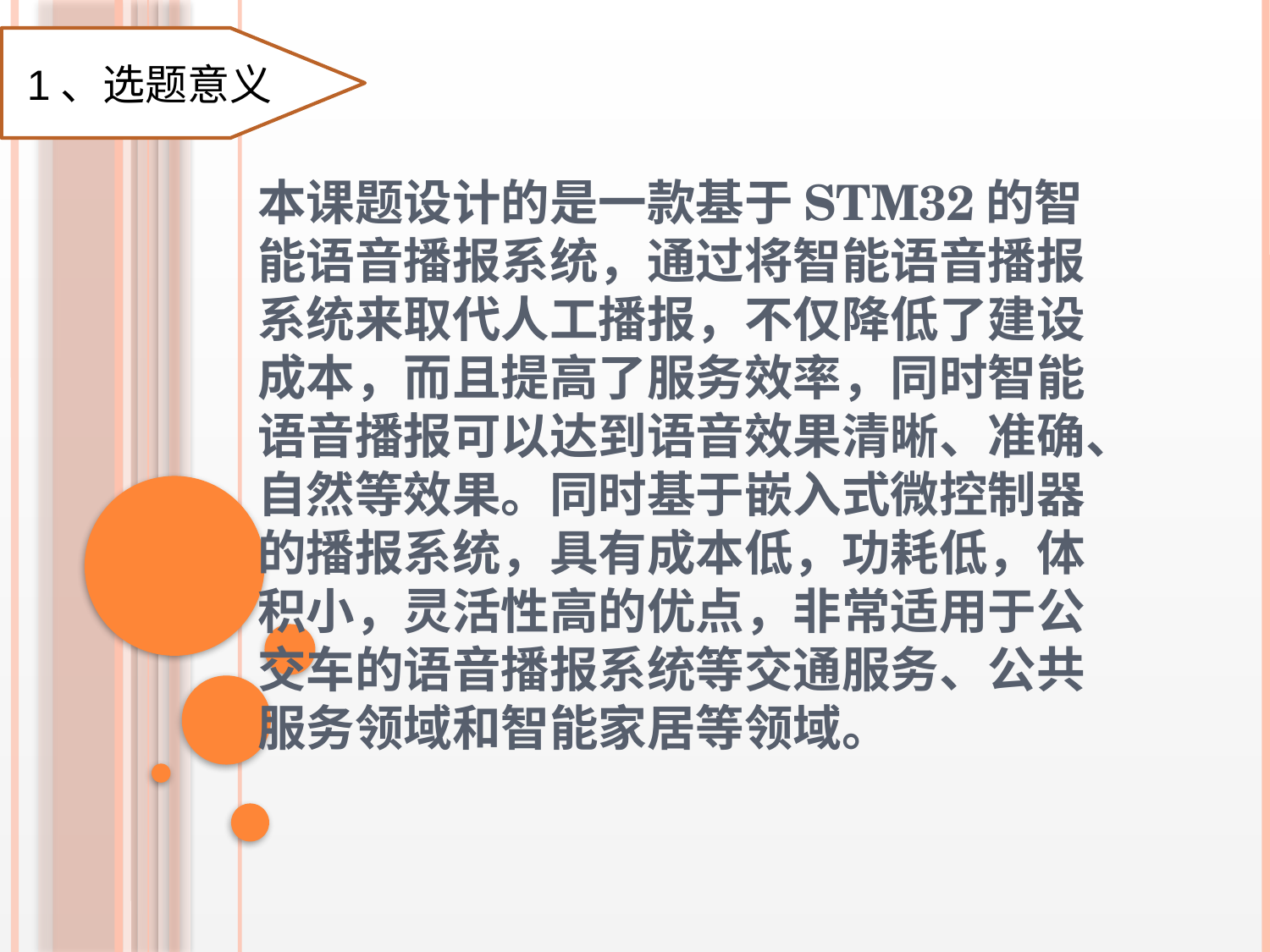

1、选题意义
# 本课题设计的是一款基于STM32的智能语音播报系统，通过将智能语音播报系统来取代人工播报，不仅降低了建设成本，而且提高了服务效率，同时智能语音播报可以达到语音效果清晰、准确、自然等效果。同时基于嵌入式微控制器的播报系统，具有成本低，功耗低，体积小，灵活性高的优点，非常适用于公交车的语音播报系统等交通服务、公共服务领域和智能家居等领域。